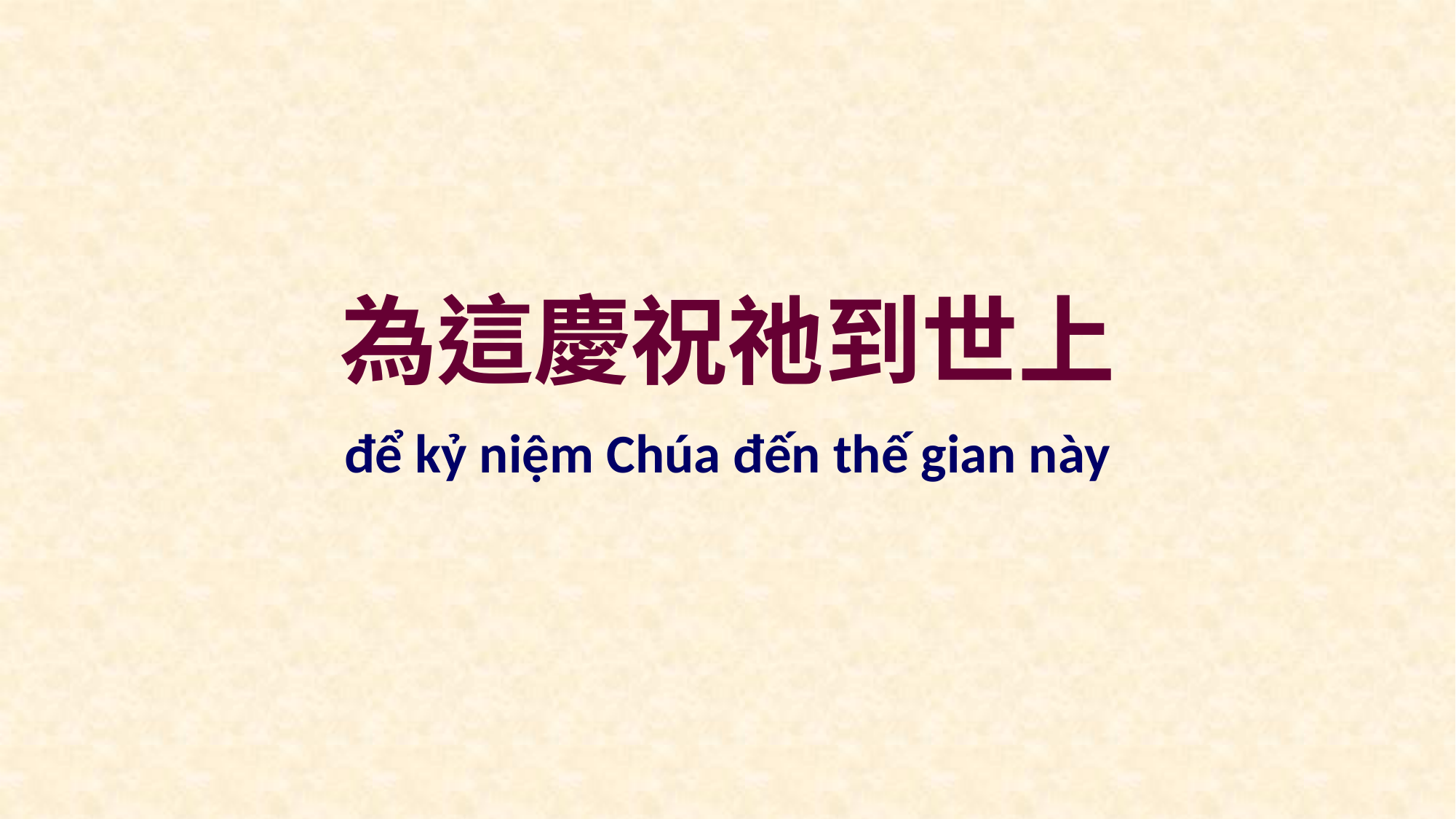

為這慶祝祂到世上
để kỷ niệm Chúa đến thế gian này